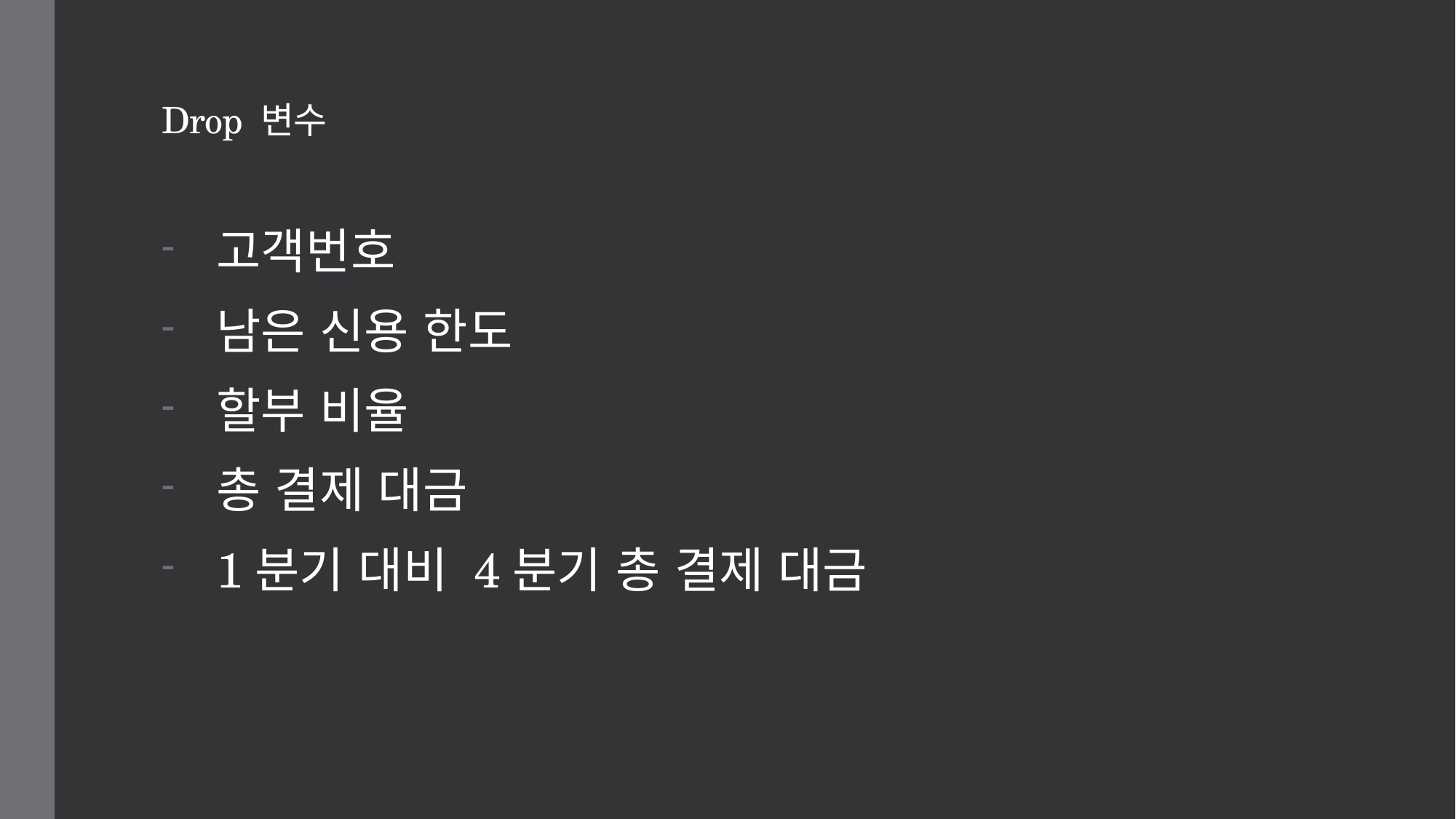

# Drop 변수
고객번호
남은 신용 한도
할부 비율
총 결제 대금
1분기 대비 4분기 총 결제 대금